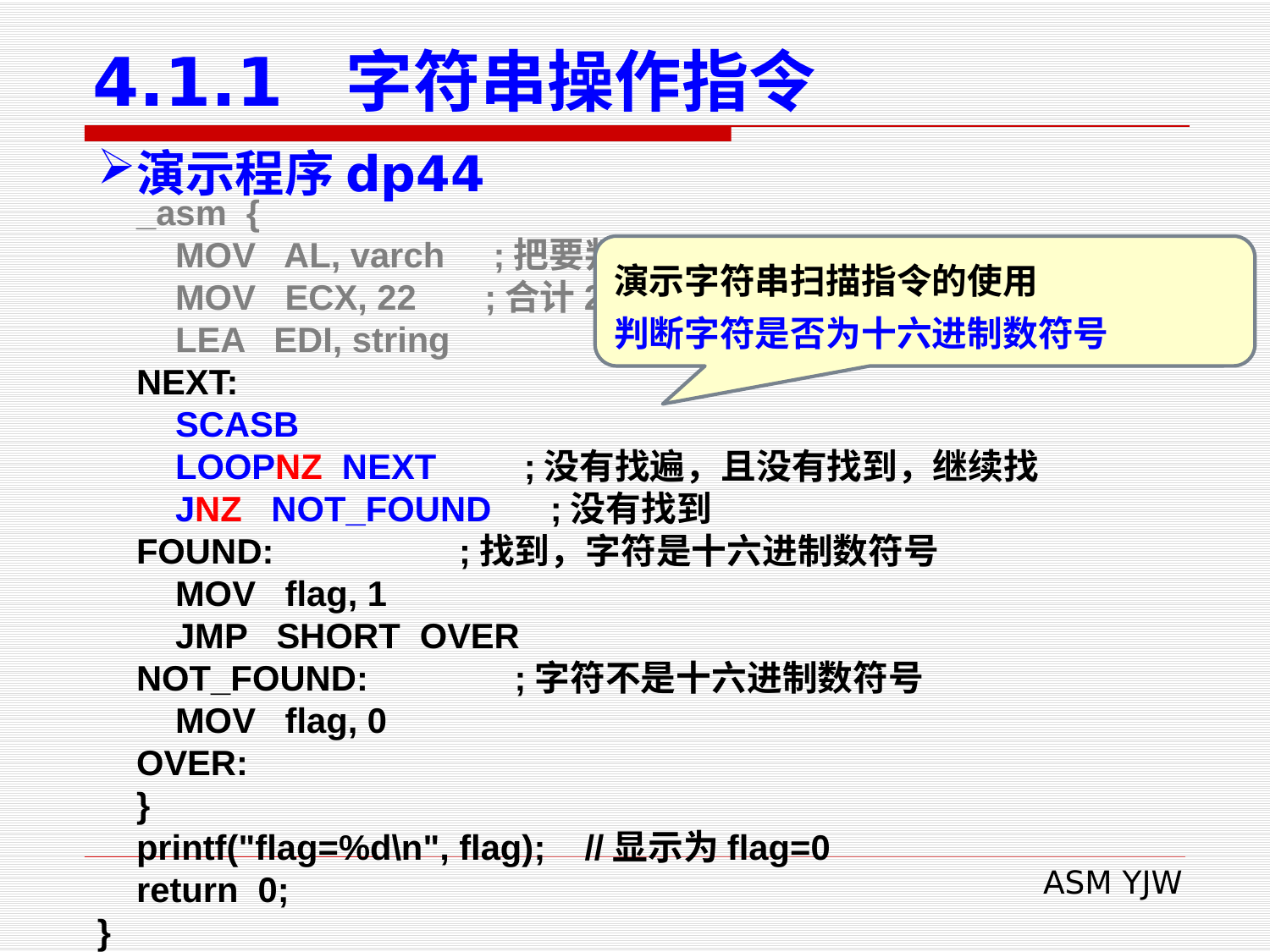

# 4.1.1  字符串操作指令
演示程序dp44
    _asm  {
        MOV   AL, varch     ;把要判断的字符送AL
        MOV   ECX, 22       ;合计22个十六进制数符号
        LEA   EDI, string
    NEXT:
        SCASB
        LOOPNZ  NEXT         ;没有找遍，且没有找到，继续找
        JNZ   NOT_FOUND      ;没有找到
    FOUND:                   ;找到，字符是十六进制数符号
        MOV   flag, 1
        JMP   SHORT  OVER
    NOT_FOUND:               ;字符不是十六进制数符号
        MOV   flag, 0
    OVER:
    }
    printf("flag=%d\n", flag);    //显示为flag=0
    return  0;
}
演示字符串扫描指令的使用
判断字符是否为十六进制数符号